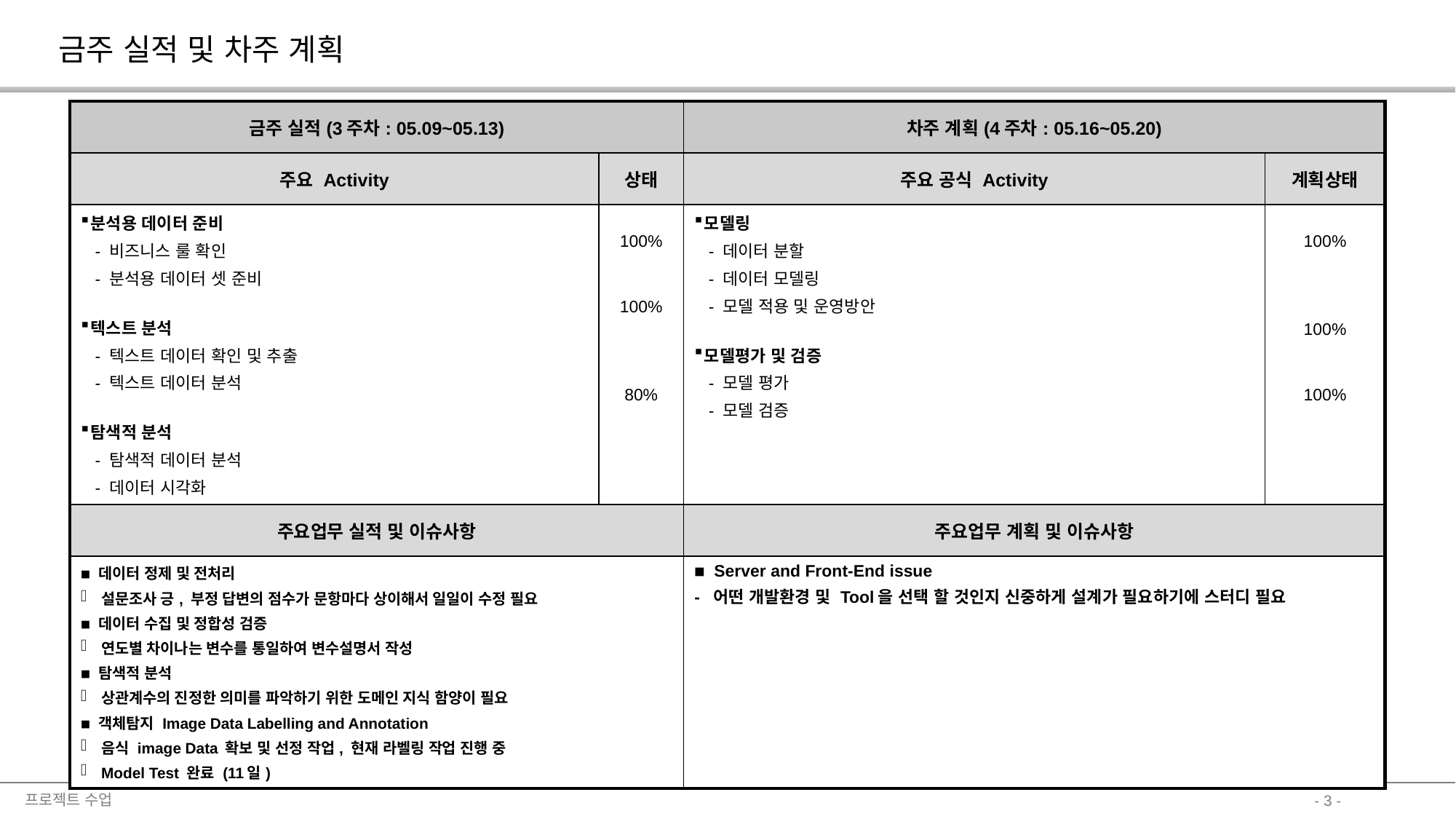

금주 실적 및 차주 계획
| 금주 실적(3주차: 05.09~05.13) |  | 차주 계획(4주차: 05.16~05.20) |  |
| --- | --- | --- | --- |
| 주요 Activity | 상태 | 주요 공식 Activity | 계획상태 |
| 분석용 데이터 준비 - 비즈니스 룰 확인 - 분석용 데이터 셋 준비 텍스트 분석 - 텍스트 데이터 확인 및 추출 - 텍스트 데이터 분석 탐색적 분석 - 탐색적 데이터 분석 - 데이터 시각화 | 100% 100% 80% | 모델링 - 데이터 분할 - 데이터 모델링 - 모델 적용 및 운영방안 모델평가 및 검증 - 모델 평가 - 모델 검증 | 100% 100% 100% |
| 주요업무 실적 및 이슈사항 |  | 주요업무 계획 및 이슈사항 |  |
| ◼ 데이터 정제 및 전처리 설문조사 긍, 부정 답변의 점수가 문항마다 상이해서 일일이 수정 필요 ◼ 데이터 수집 및 정합성 검증 연도별 차이나는 변수를 통일하여 변수설명서 작성 ◼ 탐색적 분석 상관계수의 진정한 의미를 파악하기 위한 도메인 지식 함양이 필요 ◼ 객체탐지 Image Data Labelling and Annotation 음식 image Data 확보 및 선정 작업, 현재 라벨링 작업 진행 중 Model Test 완료 (11일) |  | ◼ Server and Front-End issue - 어떤 개발환경 및 Tool을 선택 할 것인지 신중하게 설계가 필요하기에 스터디 필요 |  |